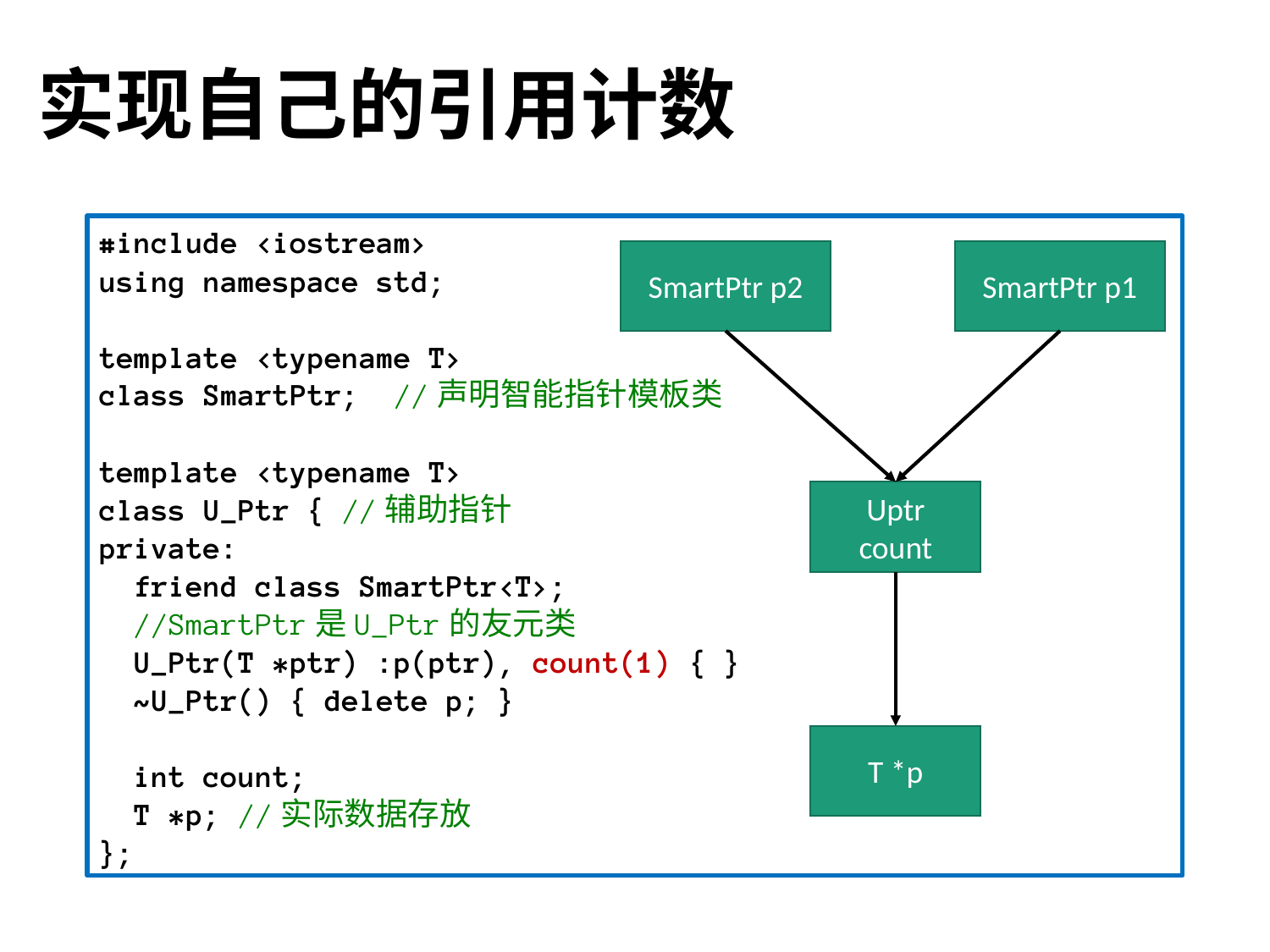

# 实现自己的引用计数
#include <iostream>
using namespace std;

template <typename T>
class SmartPtr;  //声明智能指针模板类

template <typename T>
class U_Ptr { //辅助指针
private:
  friend class SmartPtr<T>;
  //SmartPtr是U_Ptr的友元类
  U_Ptr(T *ptr) :p(ptr), count(1) { }
  ~U_Ptr() { delete p; }

  int count;
  T *p; //实际数据存放
};
SmartPtr p2
SmartPtr p1
Uptr
count
T *p
43